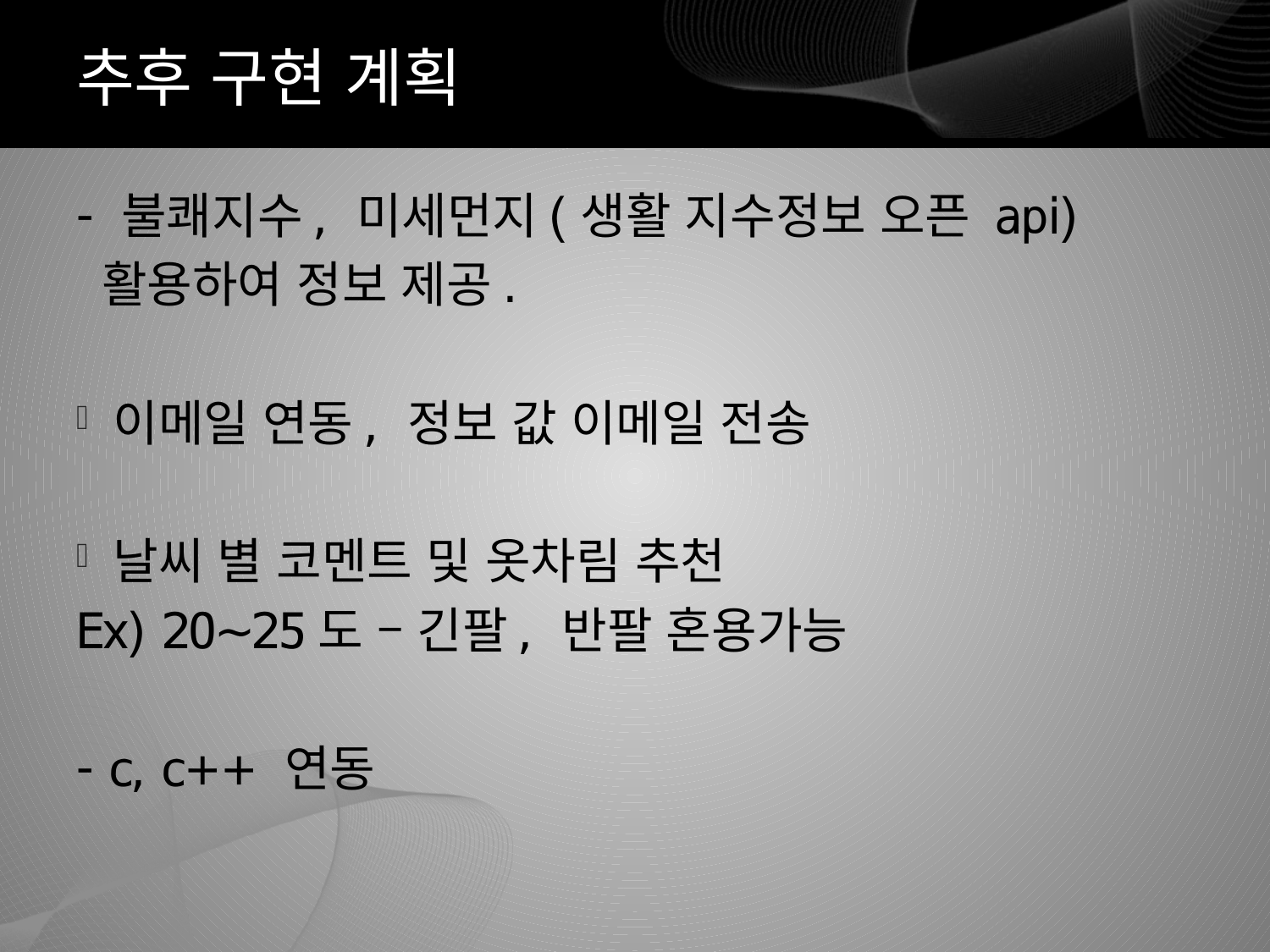

# 추후 구현 계획
- 불쾌지수, 미세먼지(생활 지수정보 오픈 api)
 활용하여 정보 제공.

이메일 연동, 정보 값 이메일 전송

날씨 별 코멘트 및 옷차림 추천
Ex) 20~25도 – 긴팔, 반팔 혼용가능

- c, c++ 연동